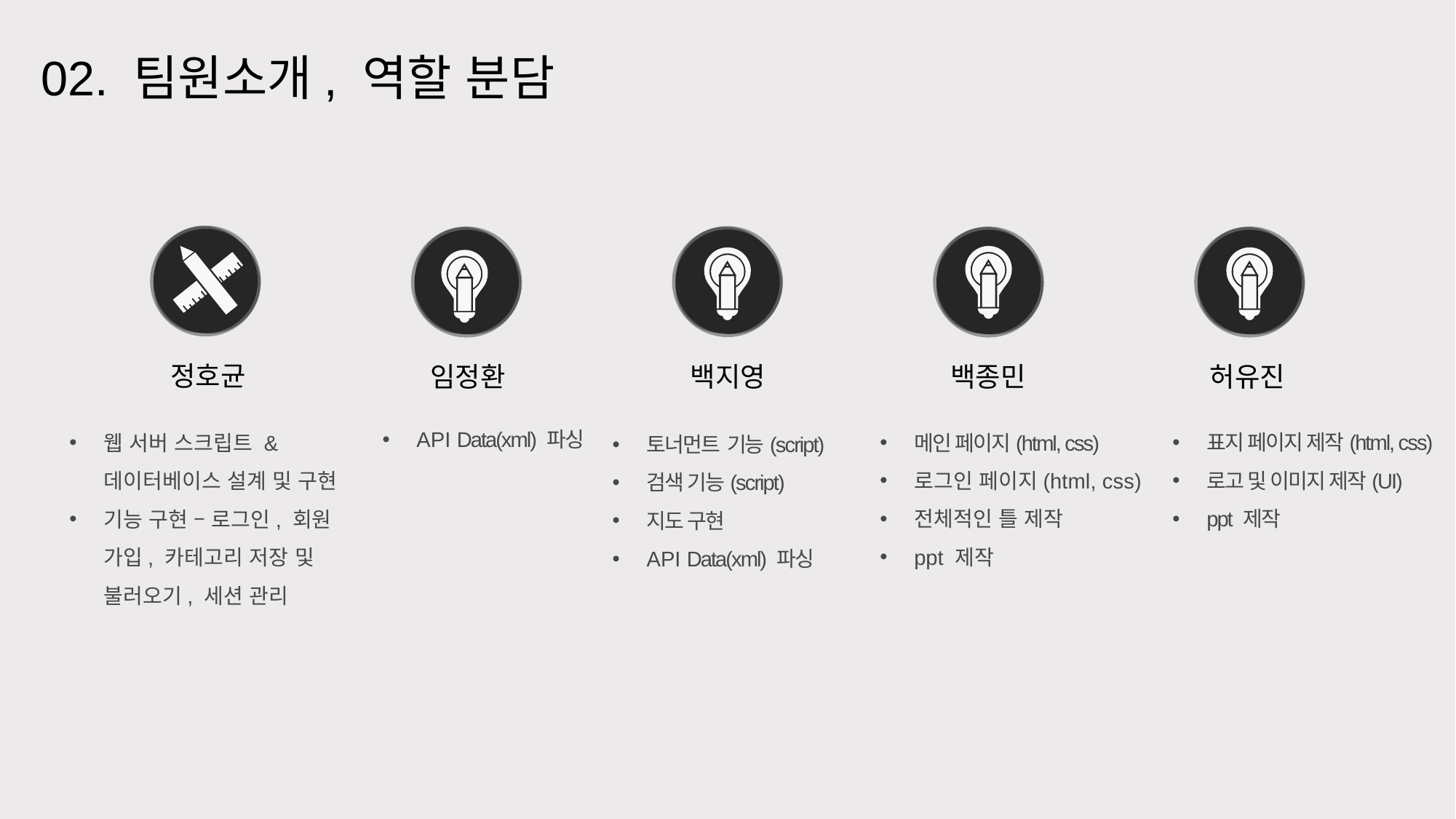

02. 팀원소개, 역할 분담

정호균
백지영
임정환
백종민
허유진
API Data(xml) 파싱
메인 페이지(html, css)
로그인 페이지(html, css)
전체적인 틀 제작
ppt 제작

웹 서버 스크립트 & 데이터베이스 설계 및 구현
기능 구현 – 로그인, 회원 가입, 카테고리 저장 및 불러오기, 세션 관리
표지 페이지 제작(html, css)
로고 및 이미지 제작(UI)
ppt 제작
토너먼트  기능(script)
검색 기능(script)
지도 구현
API Data(xml) 파싱